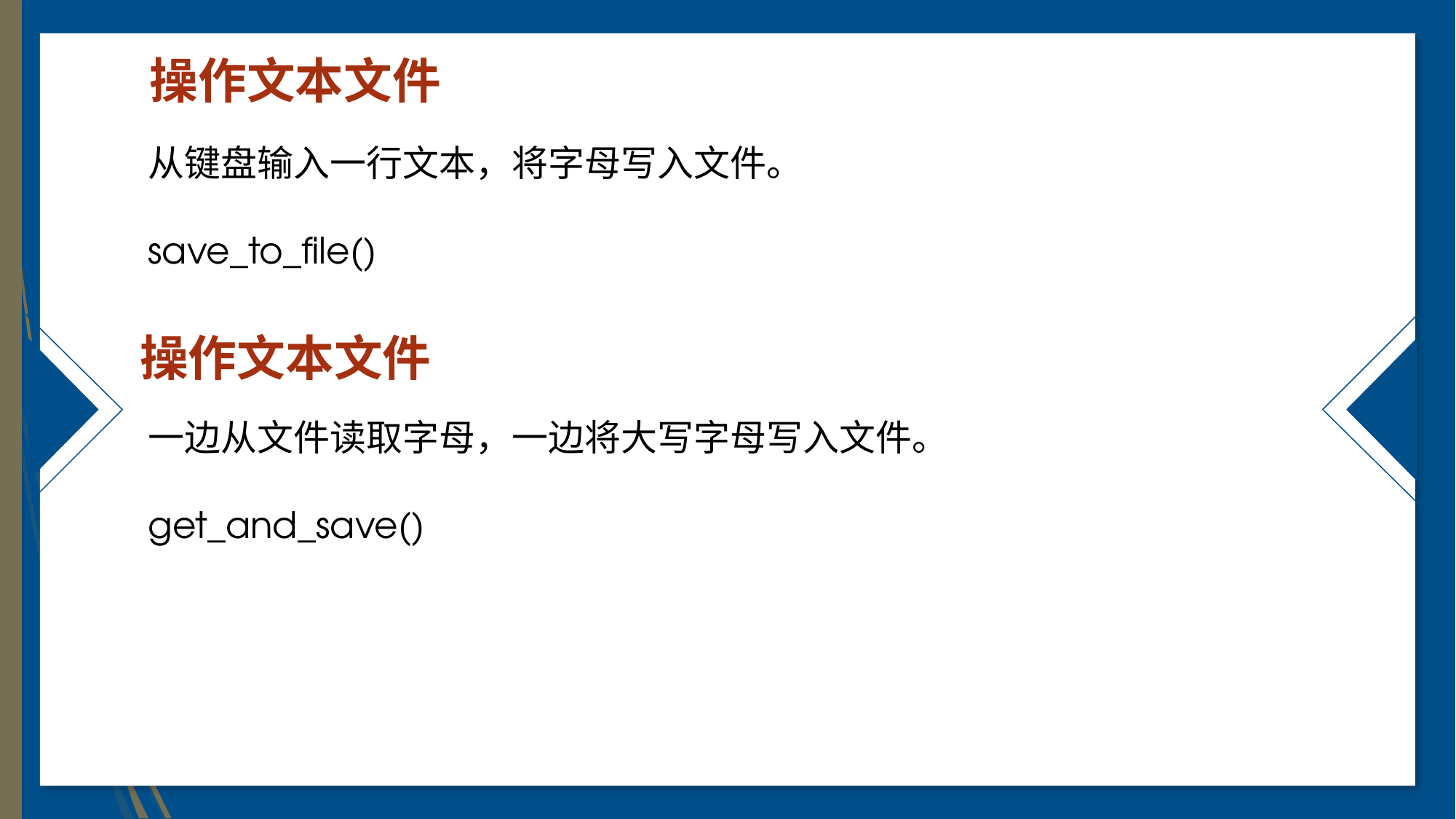

操作文本文件
从键盘输入一行文本，将字母写入文件。

save_to_file()

操作文本文件
一边从文件读取字母，一边将大写字母写入文件。

get_and_save()